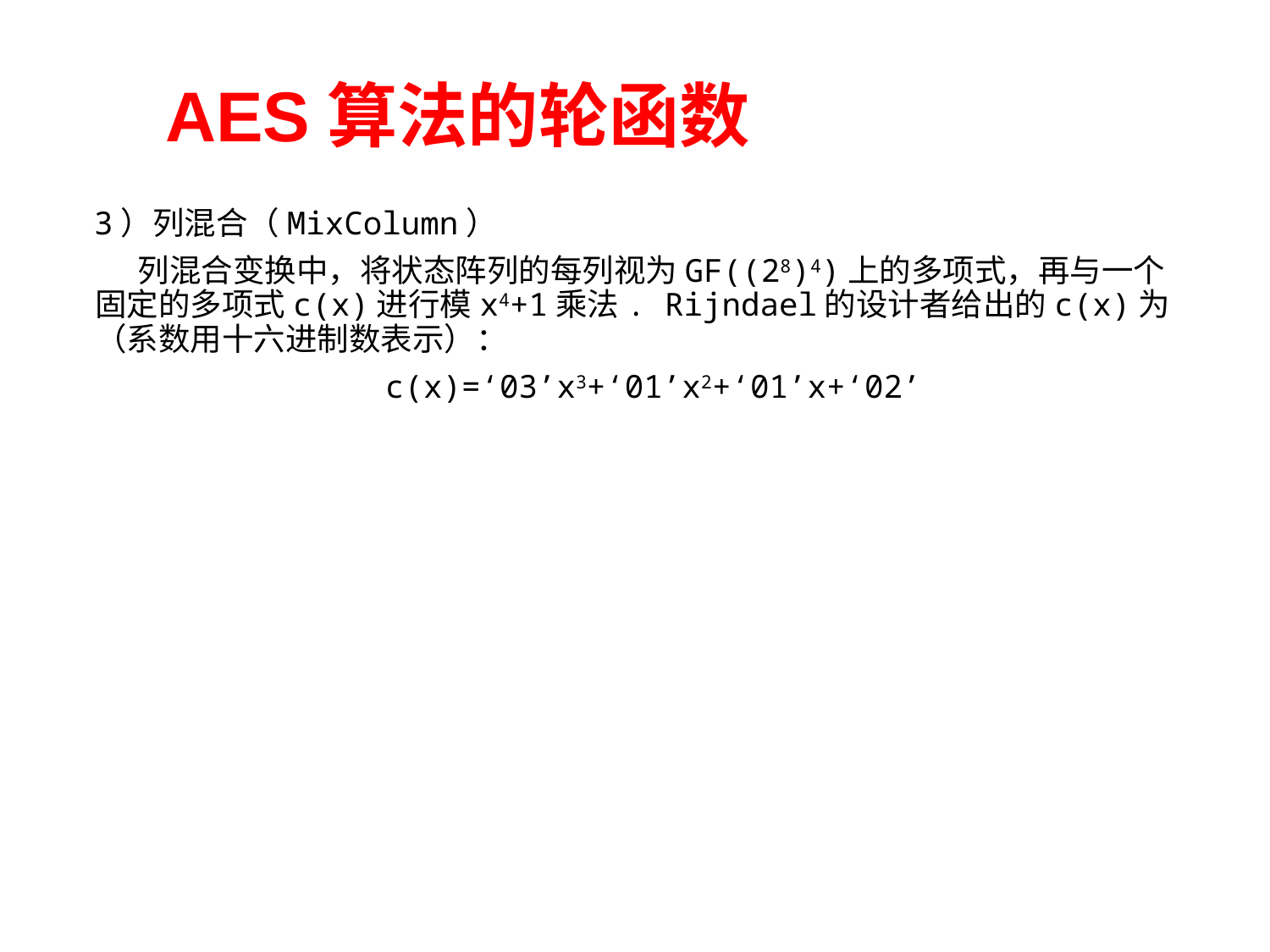

AES算法的轮函数
3）列混合（MixColumn）
     列混合变换中，将状态阵列的每列视为GF((28)4)上的多项式，再与一个固定的多项式c(x)进行模x4+1乘法. Rijndael的设计者给出的c(x)为（系数用十六进制数表示）：
 c(x)=‘03’x3+‘01’x2+‘01’x+‘02’